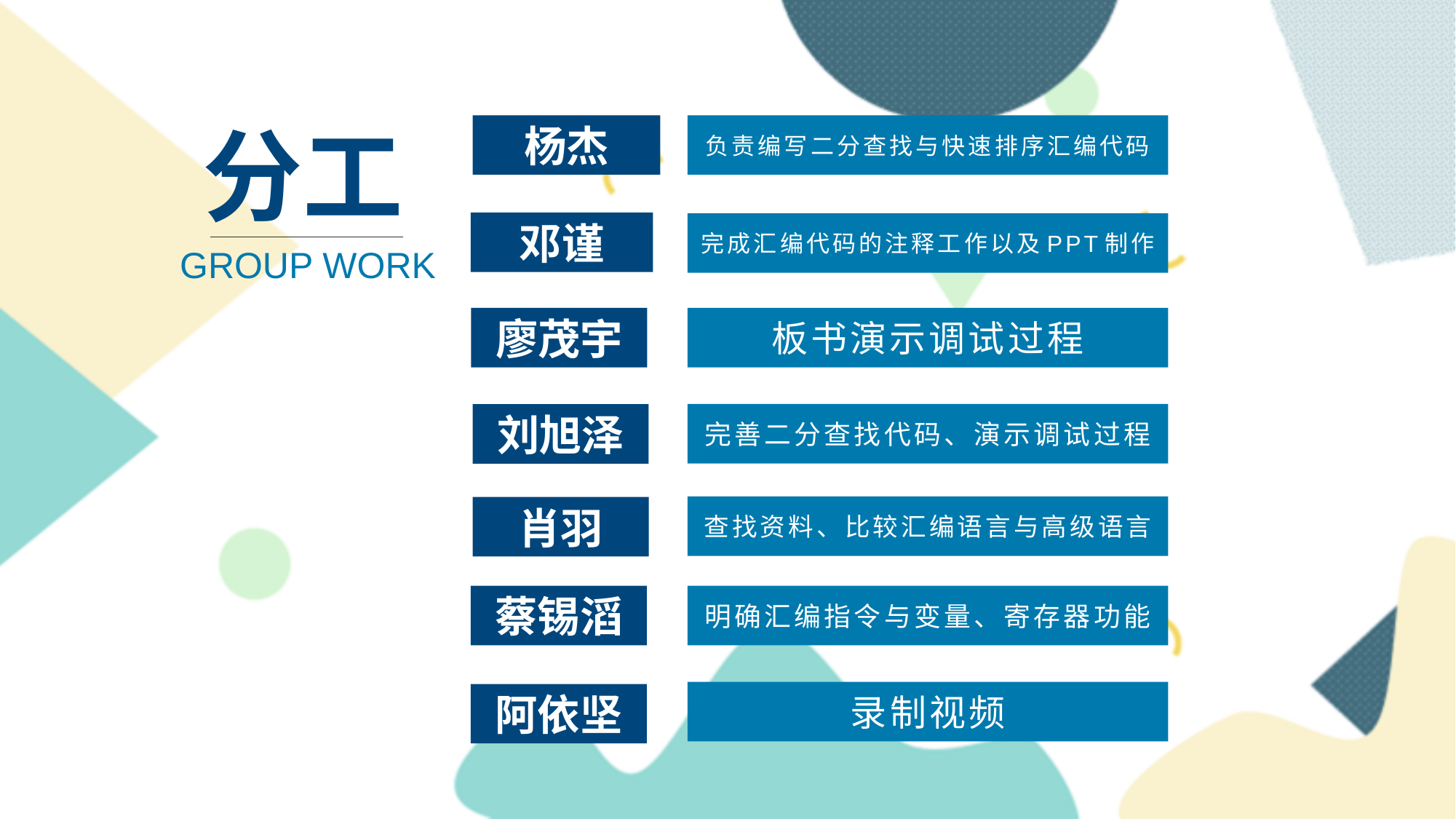

分工
杨杰
负责编写二分查找与快速排序汇编代码
邓谨
完成汇编代码的注释工作以及PPT制作
GROUP WORK
廖茂宇
板书演示调试过程
完善二分查找代码、演示调试过程
刘旭泽
查找资料、比较汇编语言与高级语言
肖羽
蔡锡滔
明确汇编指令与变量、寄存器功能
录制视频
阿依坚